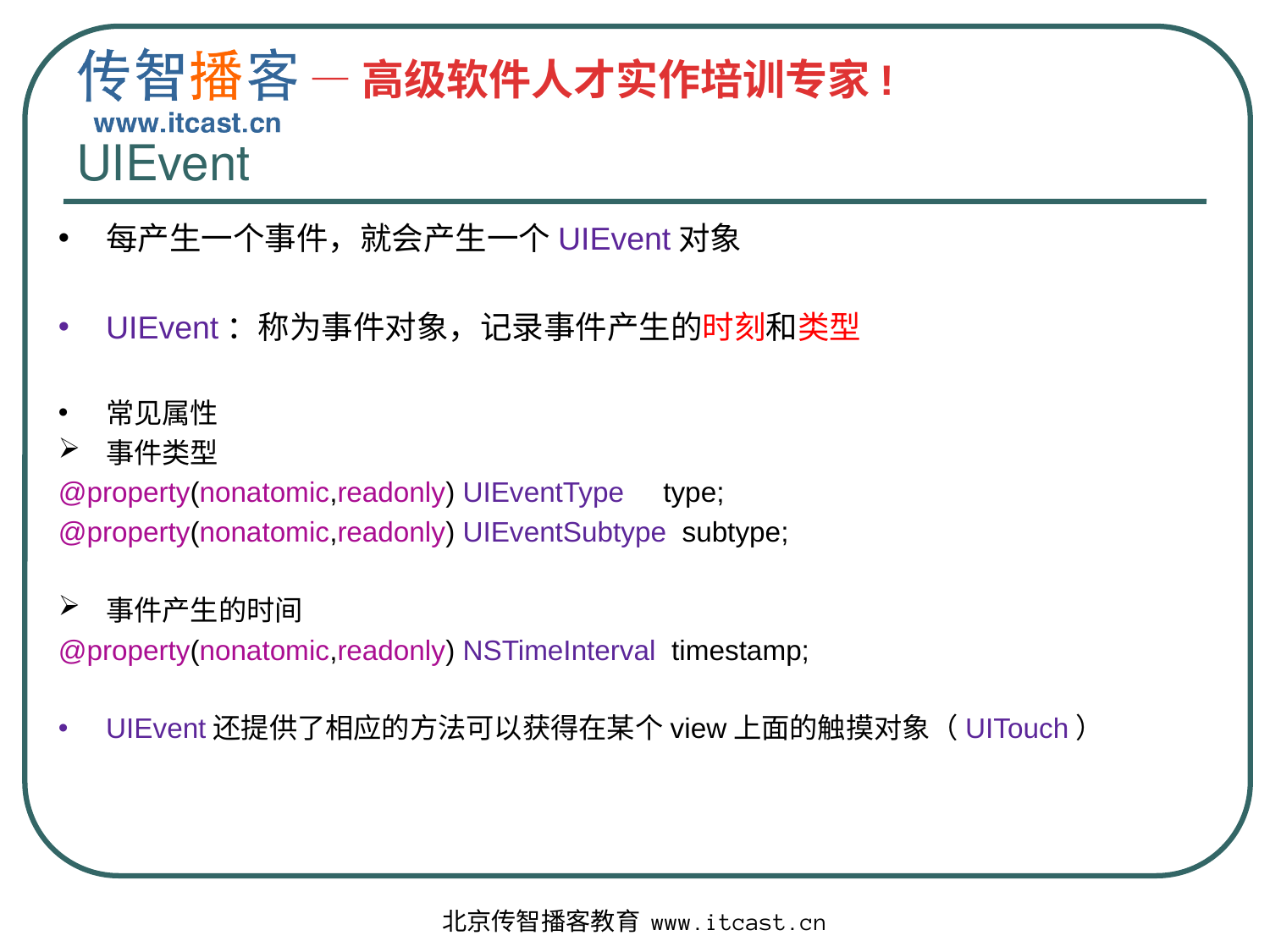

# UIEvent
每产生一个事件，就会产生一个UIEvent对象

UIEvent：称为事件对象，记录事件产生的时刻和类型

常见属性
事件类型
@property(nonatomic,readonly) UIEventType     type;
@property(nonatomic,readonly) UIEventSubtype  subtype;

事件产生的时间
@property(nonatomic,readonly) NSTimeInterval  timestamp;

UIEvent还提供了相应的方法可以获得在某个view上面的触摸对象（UITouch）